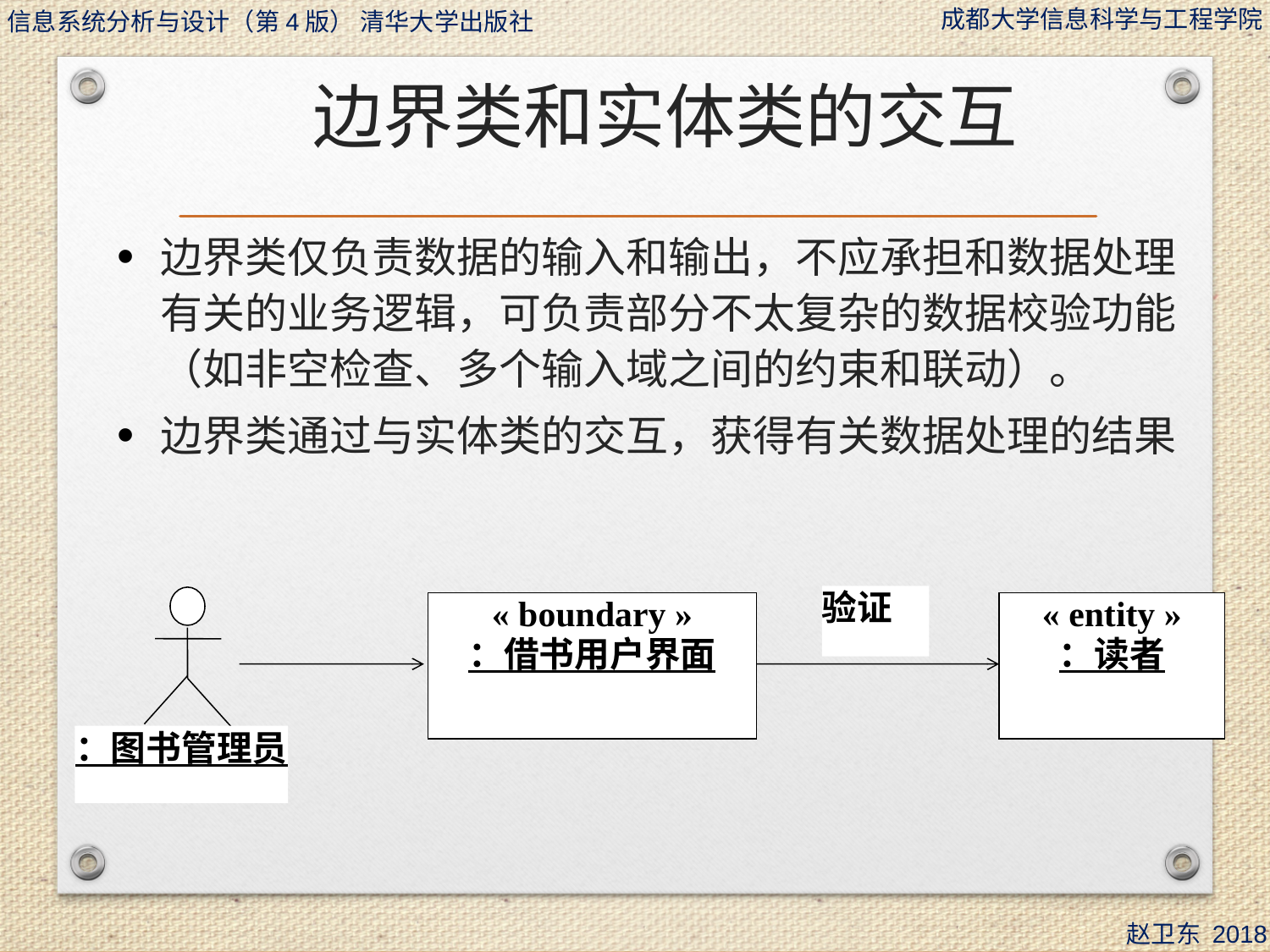

# 边界类和实体类的交互
边界类仅负责数据的输入和输出，不应承担和数据处理有关的业务逻辑，可负责部分不太复杂的数据校验功能（如非空检查、多个输入域之间的约束和联动）。
边界类通过与实体类的交互，获得有关数据处理的结果
验证

« boundary »
：借书用户界面
« entity »
：读者

：图书管理员